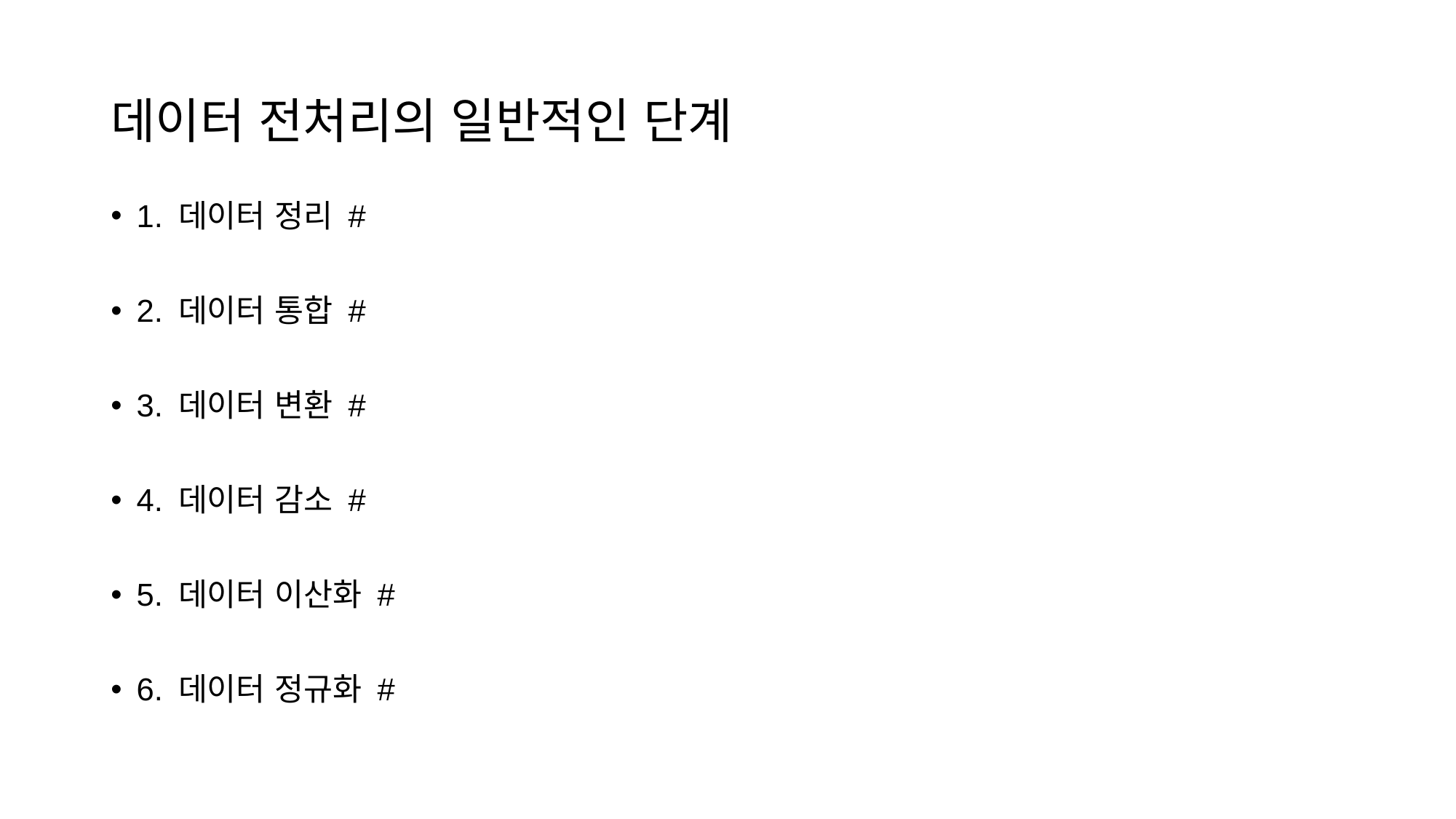

# 데이터 전처리의 일반적인 단계
1. 데이터 정리 #

2. 데이터 통합 #

3. 데이터 변환 #

4. 데이터 감소 #

5. 데이터 이산화 #

6. 데이터 정규화 #